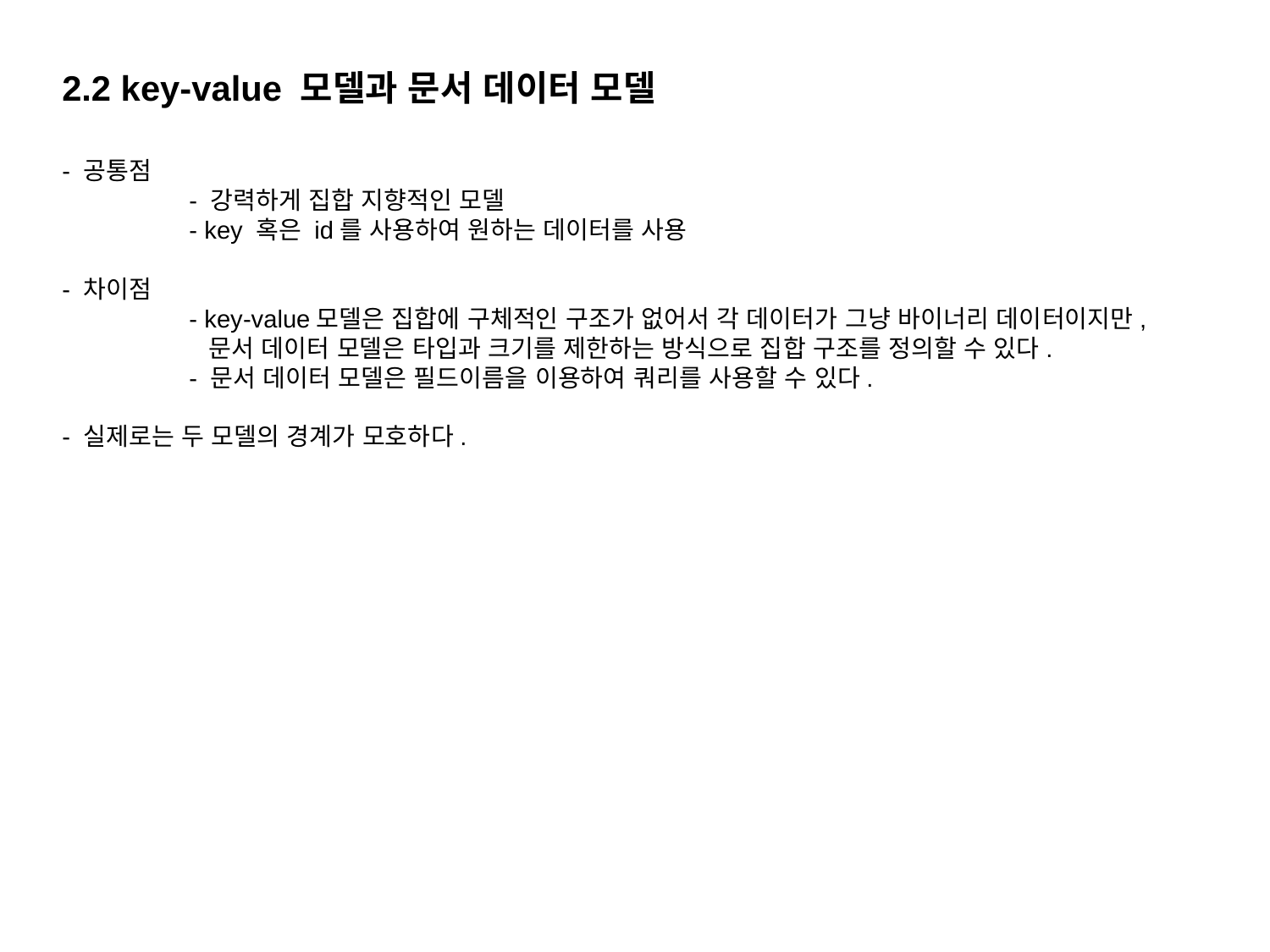

2.2 key-value 모델과 문서 데이터 모델
- 공통점
	- 강력하게 집합 지향적인 모델
	- key 혹은 id를 사용하여 원하는 데이터를 사용

- 차이점
	- key-value모델은 집합에 구체적인 구조가 없어서 각 데이터가 그냥 바이너리 데이터이지만,
	  문서 데이터 모델은 타입과 크기를 제한하는 방식으로 집합 구조를 정의할 수 있다.
	- 문서 데이터 모델은 필드이름을 이용하여 쿼리를 사용할 수 있다.

- 실제로는 두 모델의 경계가 모호하다.